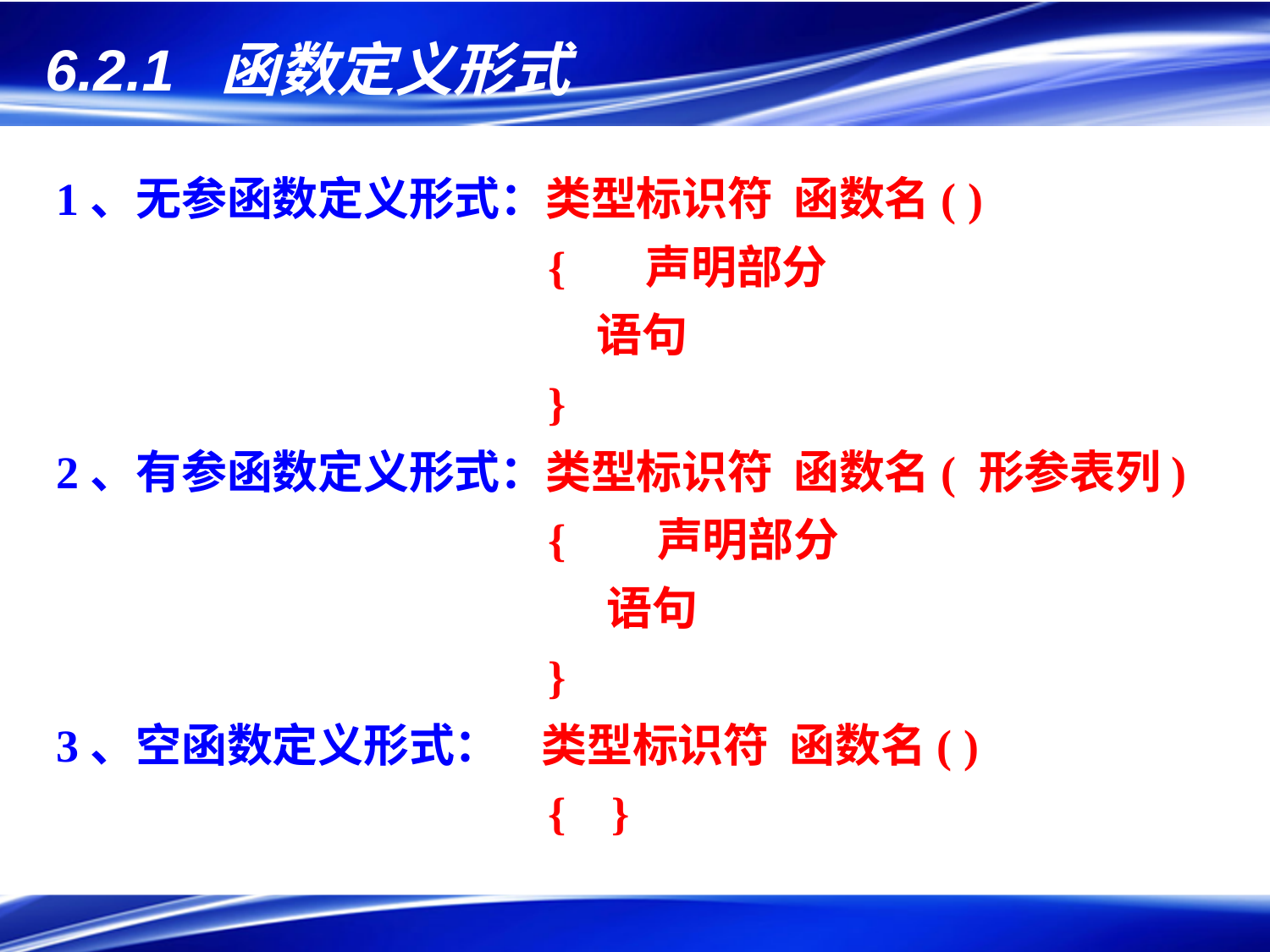

# 6.2.1  函数定义形式
1、无参函数定义形式：类型标识符  函数名( )
                                           {      声明部分
                                                   语句
                                           }
2、有参函数定义形式：类型标识符  函数名( 形参表列)
                                           {       声明部分
                                                    语句
                                           }
3、空函数定义形式：    类型标识符  函数名( )
                                           {    }